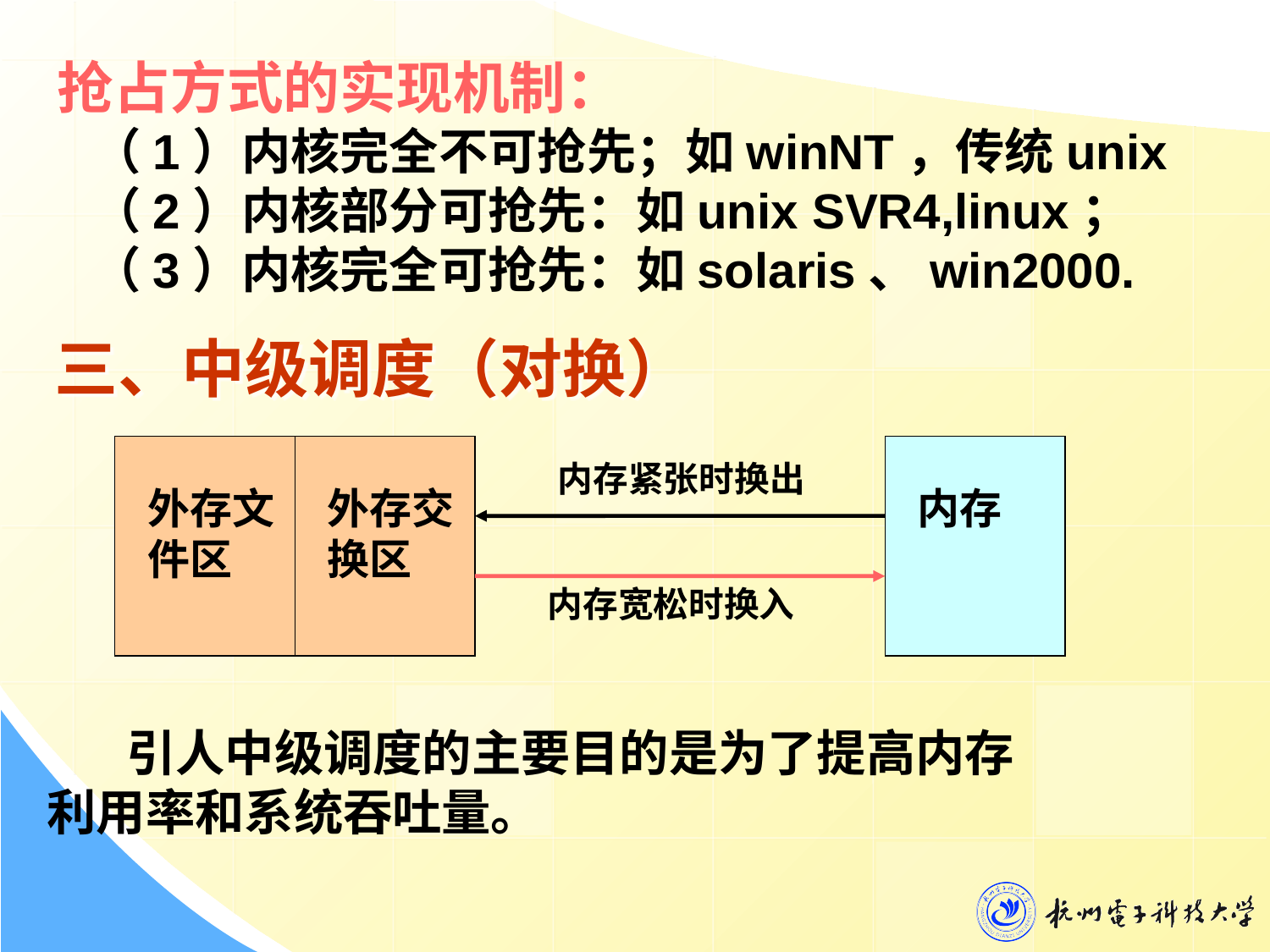

抢占方式的实现机制：
  （1）内核完全不可抢先；如winNT，传统unix
  （2）内核部分可抢先：如unix SVR4,linux；
  （3）内核完全可抢先：如solaris、win2000.
三、中级调度（对换）

内存紧张时换出
外存文件区
外存交换区
内存

内存宽松时换入
      引人中级调度的主要目的是为了提高内存利用率和系统吞吐量。